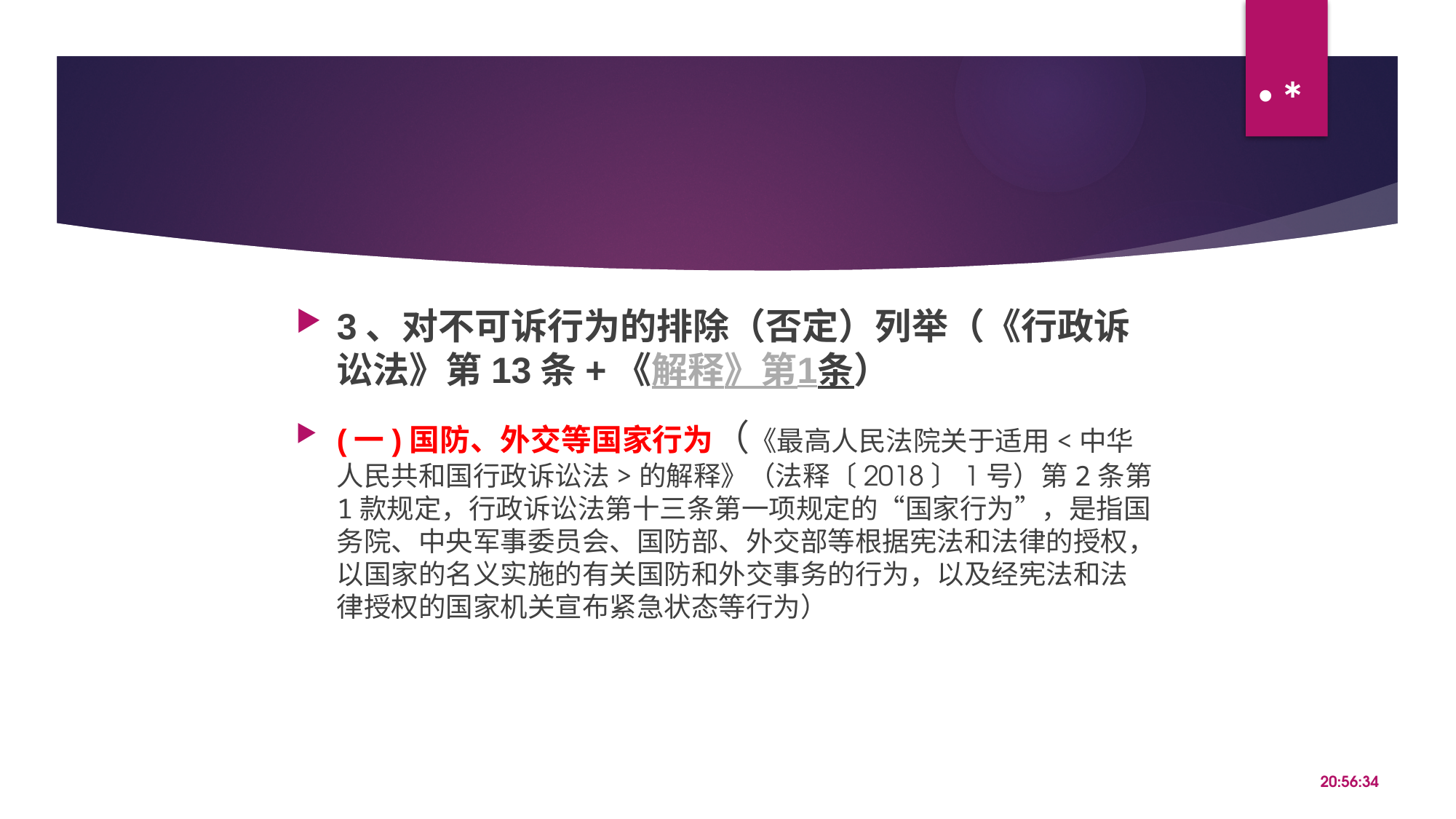

*
#
3、对不可诉行为的排除（否定）列举（《行政诉讼法》第13条+《解释》第1条）
(一)国防、外交等国家行为（《最高人民法院关于适用<中华人民共和国行政诉讼法>的解释》（法释〔2018〕1号）第2条第1款规定，行政诉讼法第十三条第一项规定的“国家行为”，是指国务院、中央军事委员会、国防部、外交部等根据宪法和法律的授权，以国家的名义实施的有关国防和外交事务的行为，以及经宪法和法律授权的国家机关宣布紧急状态等行为）

20:56:34